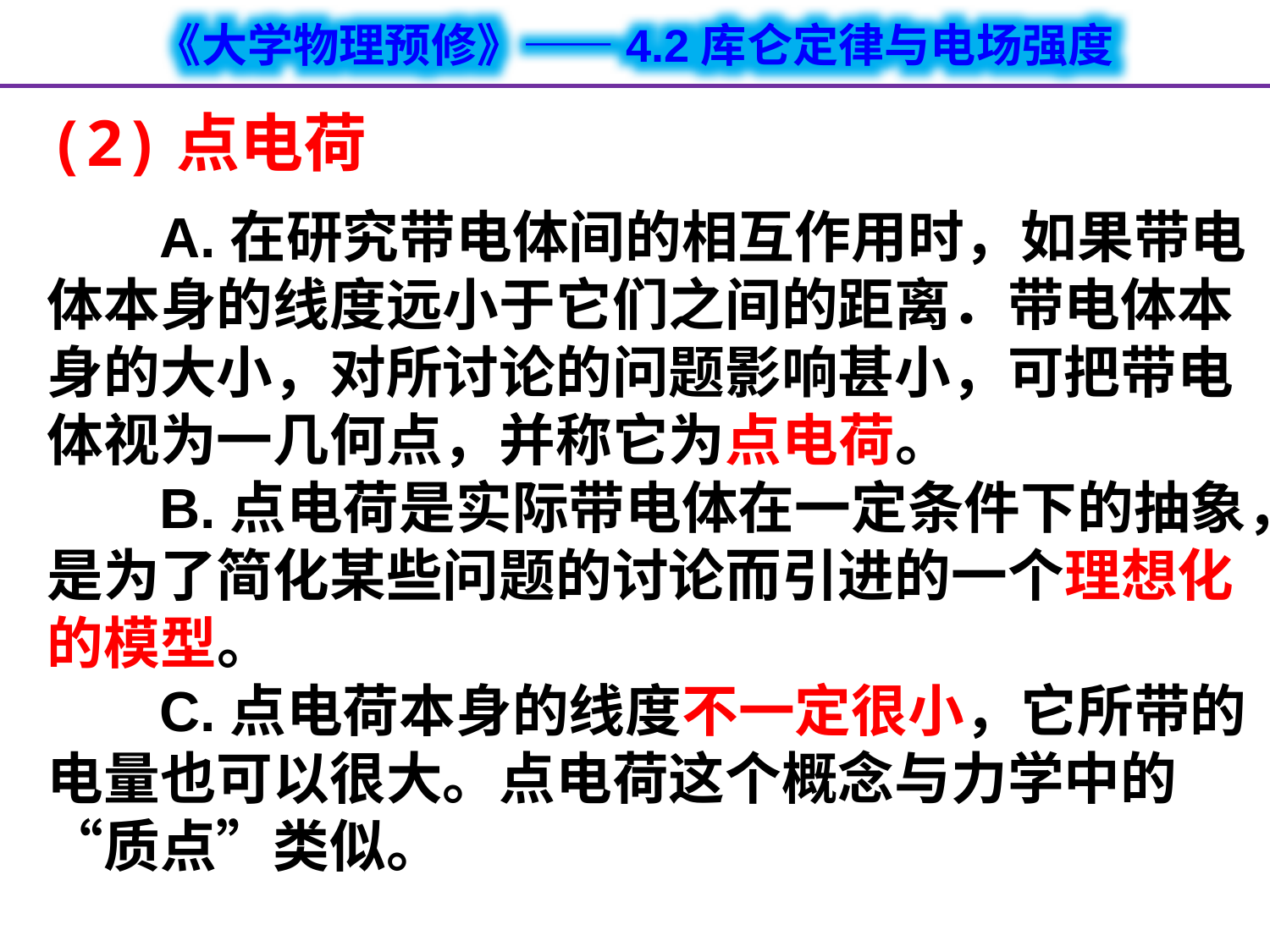

(2)点电荷
A.在研究带电体间的相互作用时，如果带电体本身的线度远小于它们之间的距离．带电体本身的大小，对所讨论的问题影响甚小，可把带电体视为一几何点，并称它为点电荷。
B.点电荷是实际带电体在一定条件下的抽象，是为了简化某些问题的讨论而引进的一个理想化的模型。
C.点电荷本身的线度不一定很小，它所带的电量也可以很大。点电荷这个概念与力学中的“质点”类似。